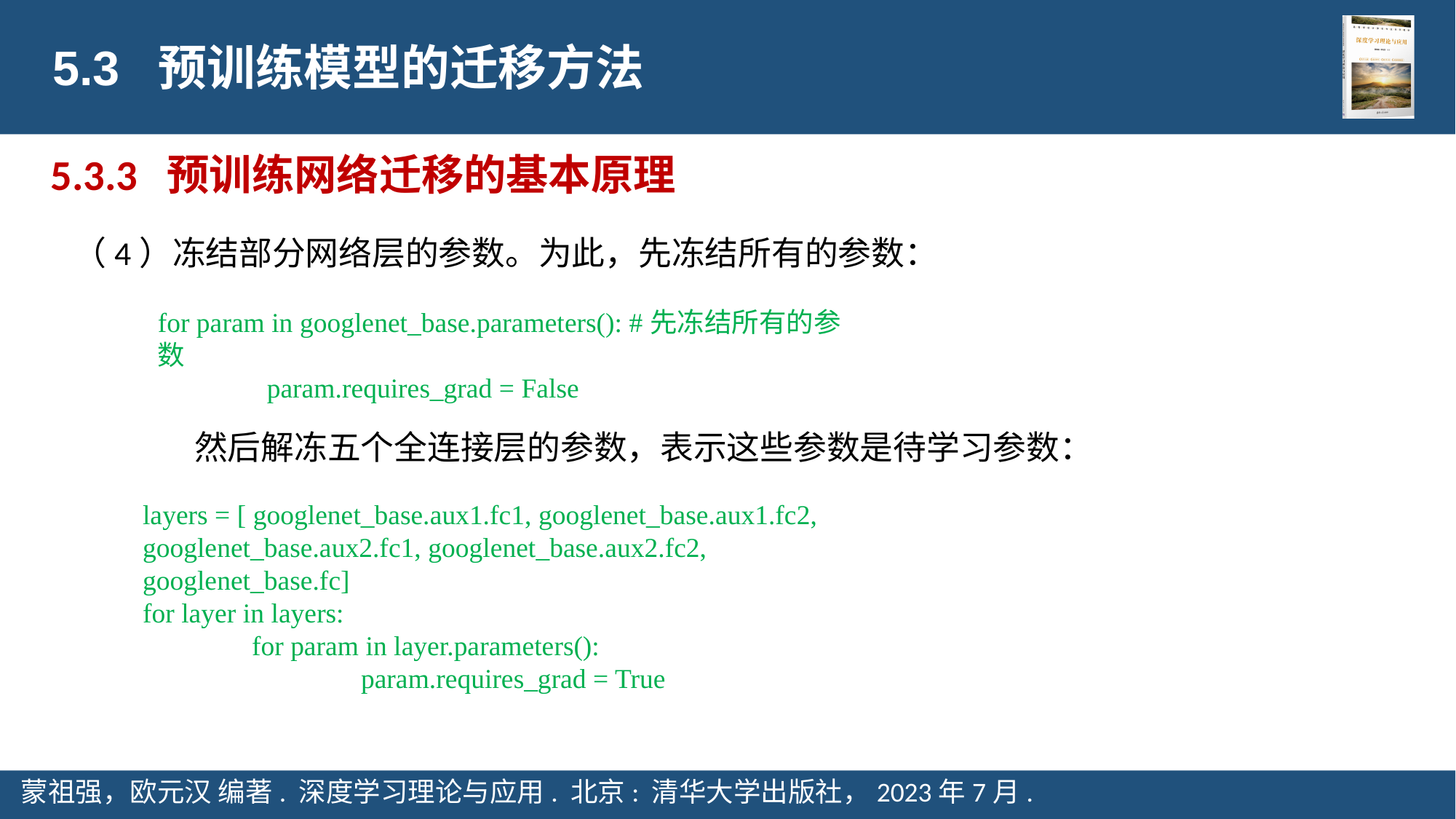

5.3  预训练模型的迁移方法

5.3.3  预训练网络迁移的基本原理
（4）冻结部分网络层的参数。为此，先冻结所有的参数：
for param in googlenet_base.parameters(): #先冻结所有的参数
	param.requires_grad = False
	然后解冻五个全连接层的参数，表示这些参数是待学习参数：
layers = [ googlenet_base.aux1.fc1, googlenet_base.aux1.fc2,
googlenet_base.aux2.fc1, googlenet_base.aux2.fc2,
googlenet_base.fc]
for layer in layers:
	for param in layer.parameters():
		param.requires_grad = True